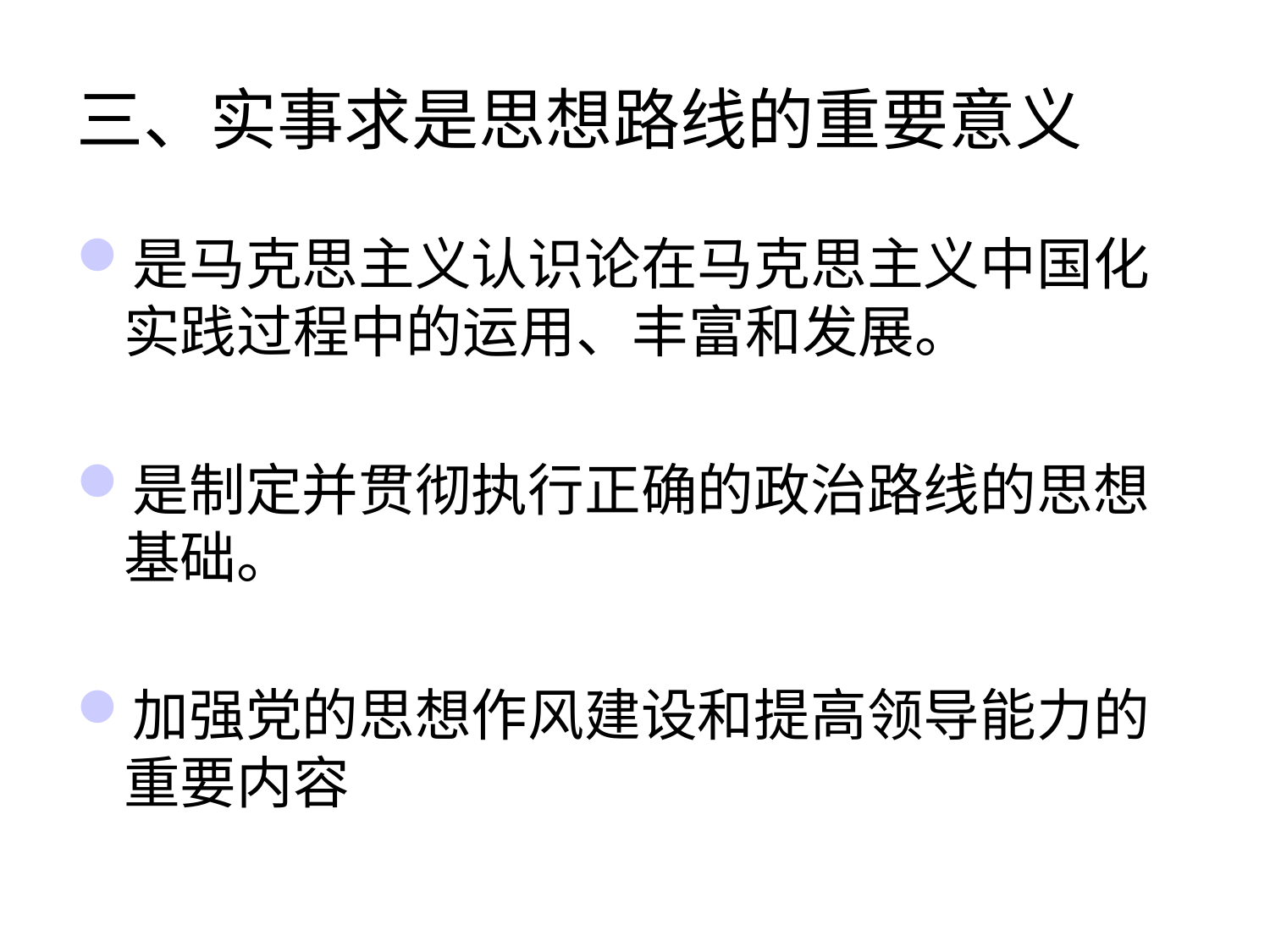

# 三、实事求是思想路线的重要意义
是马克思主义认识论在马克思主义中国化实践过程中的运用、丰富和发展。

是制定并贯彻执行正确的政治路线的思想基础。

加强党的思想作风建设和提高领导能力的重要内容